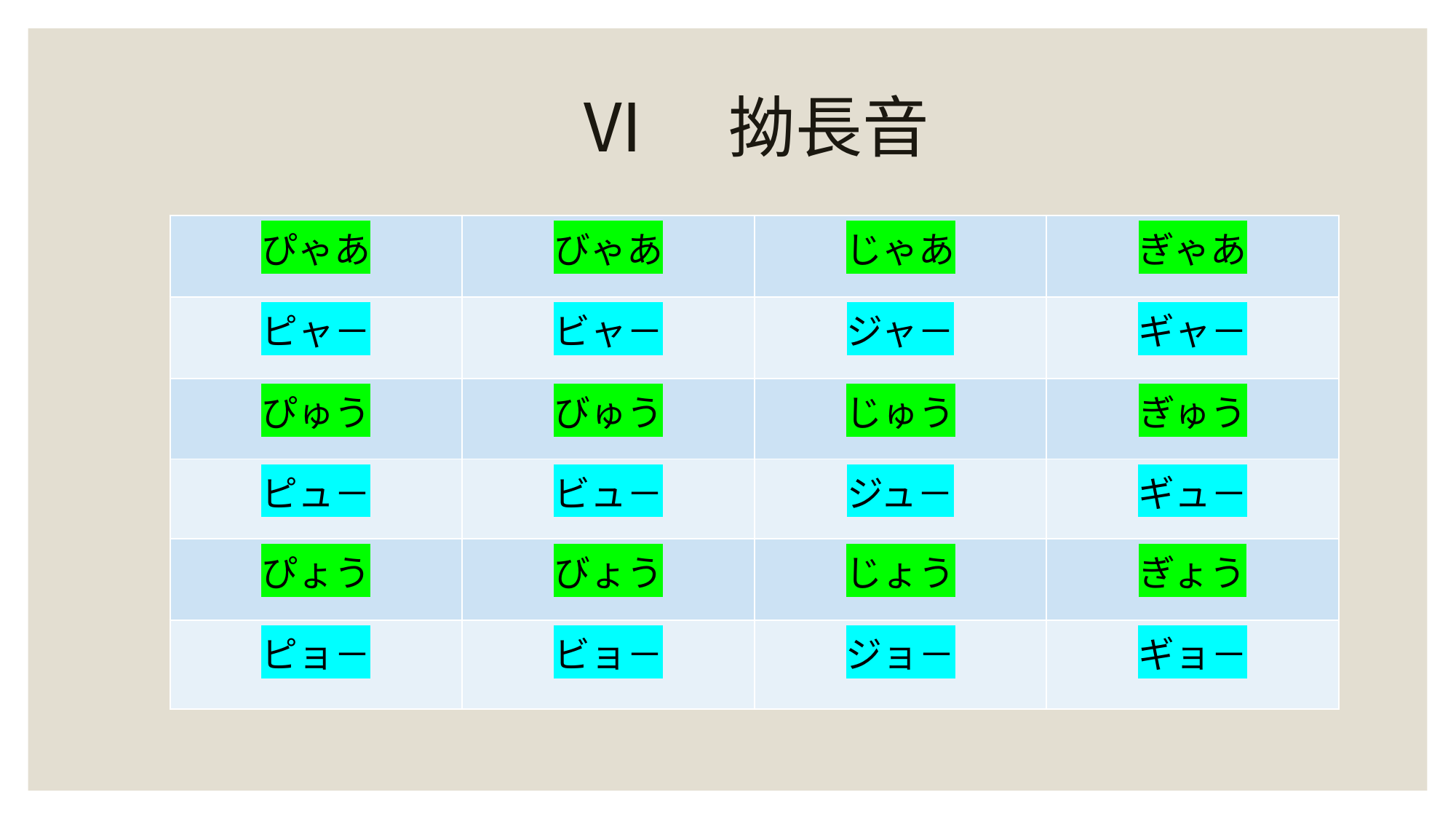

Ⅵ　拗長音
| ぴゃあ | びゃあ | じゃあ | ぎゃあ |
| --- | --- | --- | --- |
| ピャ－ | ビャ－ | ジャ－ | ギャ－ |
| ぴゅう | びゅう | じゅう | ぎゅう |
| ピュ－ | ビュ－ | ジュ－ | ギュ－ |
| ぴょう | びょう | じょう | ぎょう |
| ピョ－ | ビョ－ | ジョ－ | ギョ－ |